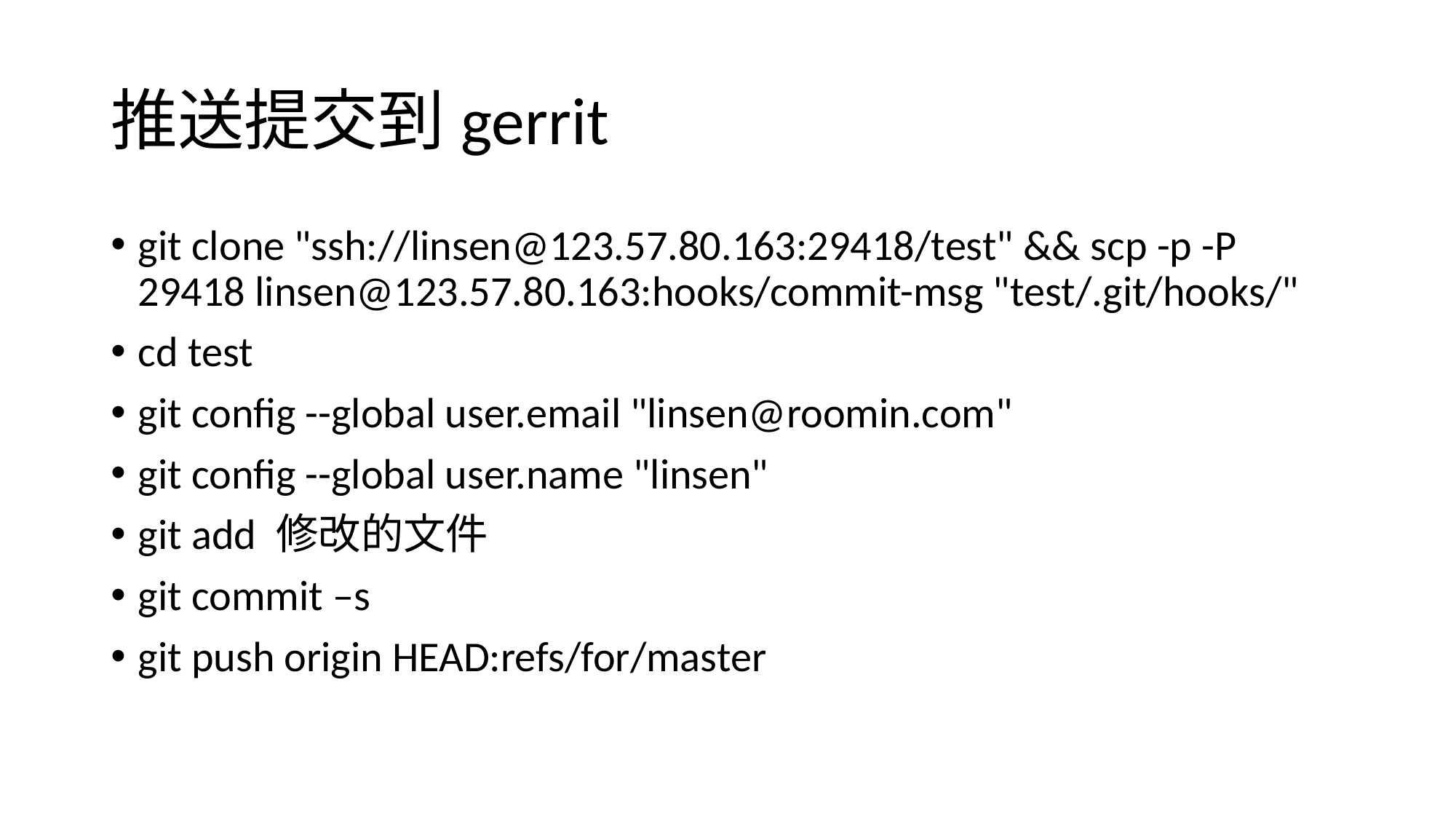

# 推送提交到gerrit
git clone "ssh://linsen@123.57.80.163:29418/test" && scp -p -P 29418 linsen@123.57.80.163:hooks/commit-msg "test/.git/hooks/"
cd test
git config --global user.email "linsen@roomin.com"
git config --global user.name "linsen"
git add 修改的文件
git commit –s
git push origin HEAD:refs/for/master